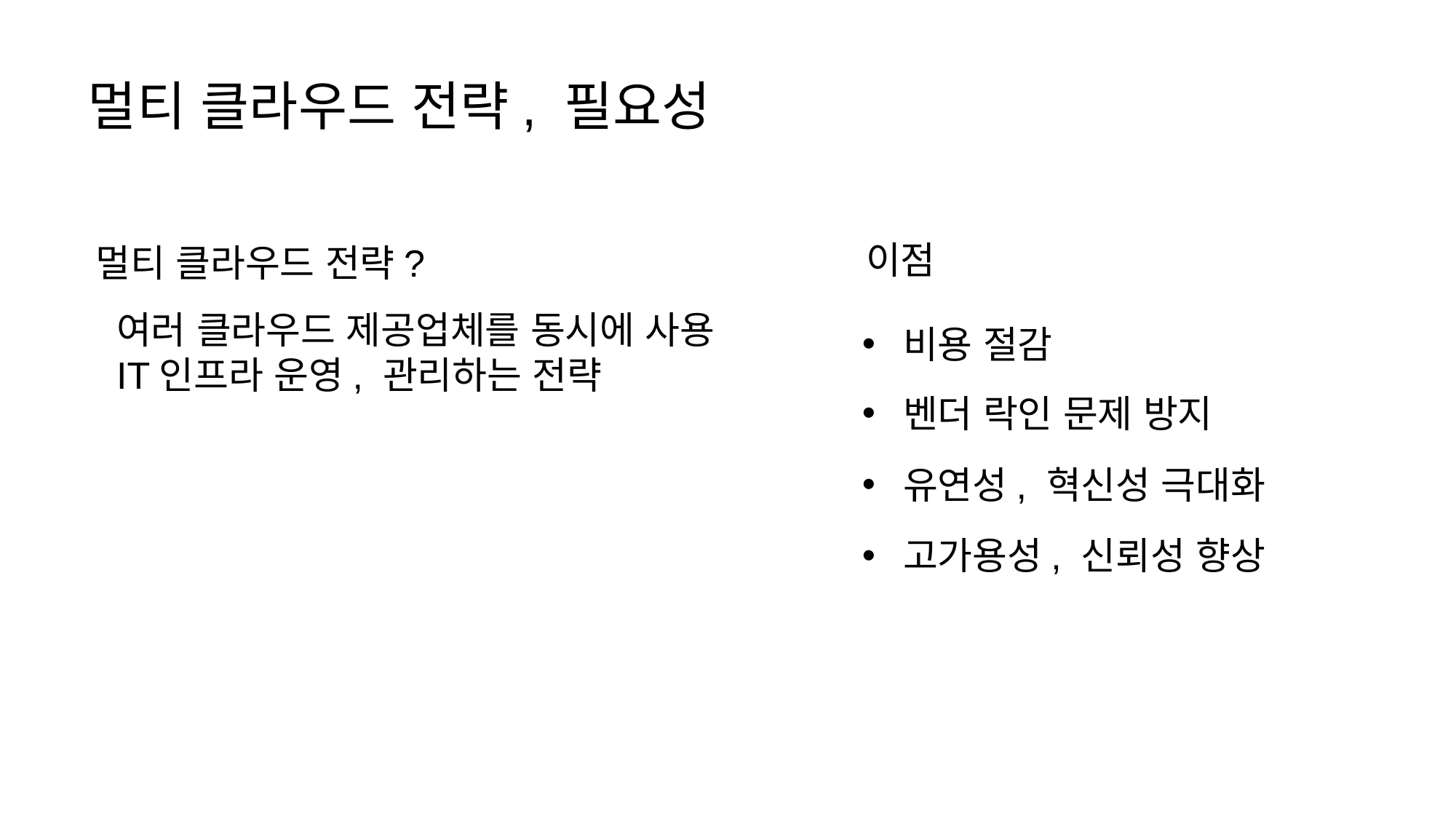

멀티 클라우드 전략, 필요성
이점
멀티 클라우드 전략?
비용 절감
여러 클라우드 제공업체를 동시에 사용
IT인프라 운영, 관리하는 전략
벤더 락인 문제 방지
유연성, 혁신성 극대화
고가용성, 신뢰성 향상